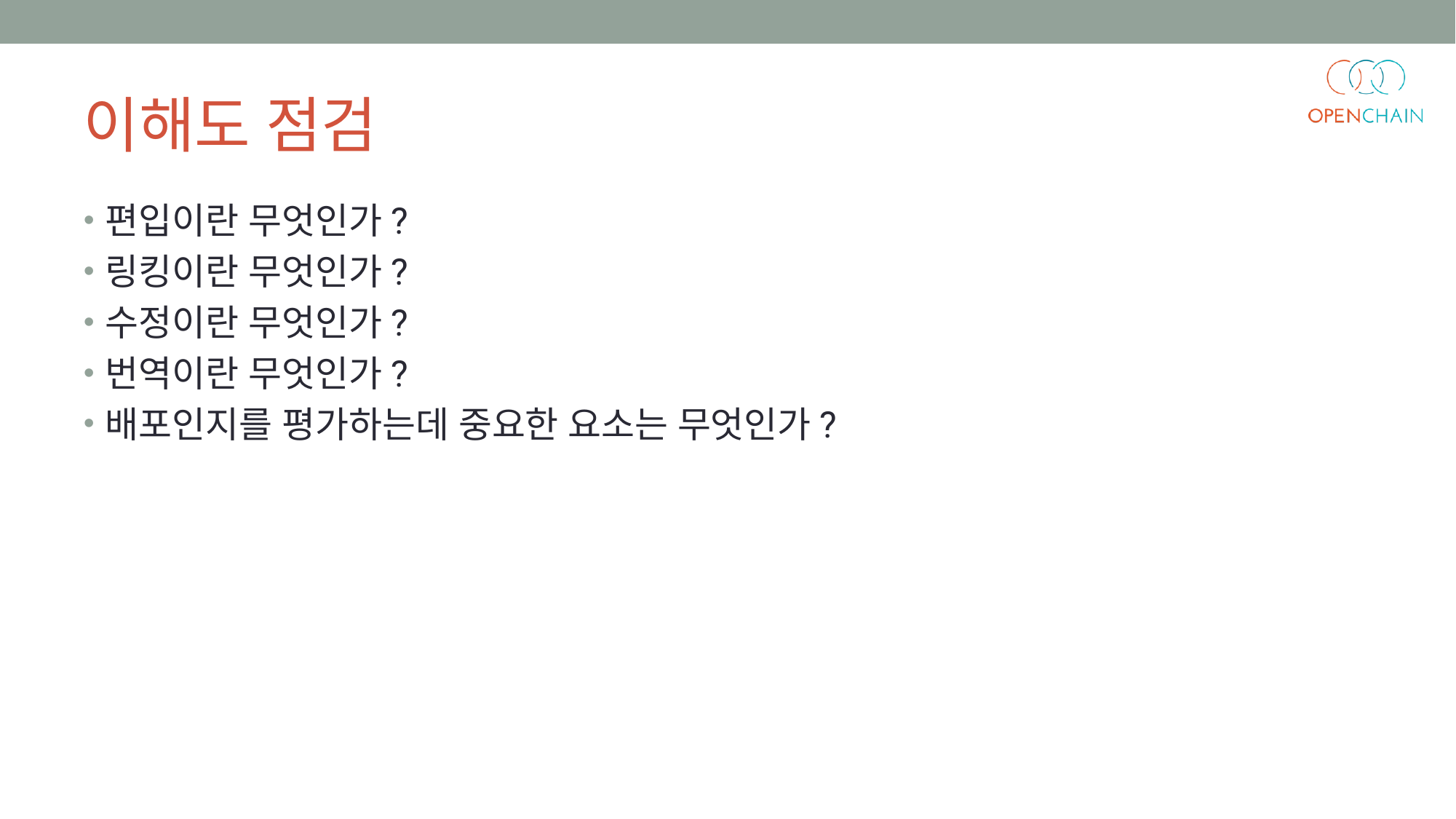

# 이해도 점검
편입이란 무엇인가?
링킹이란 무엇인가?
수정이란 무엇인가?
번역이란 무엇인가?
배포인지를 평가하는데 중요한 요소는 무엇인가?